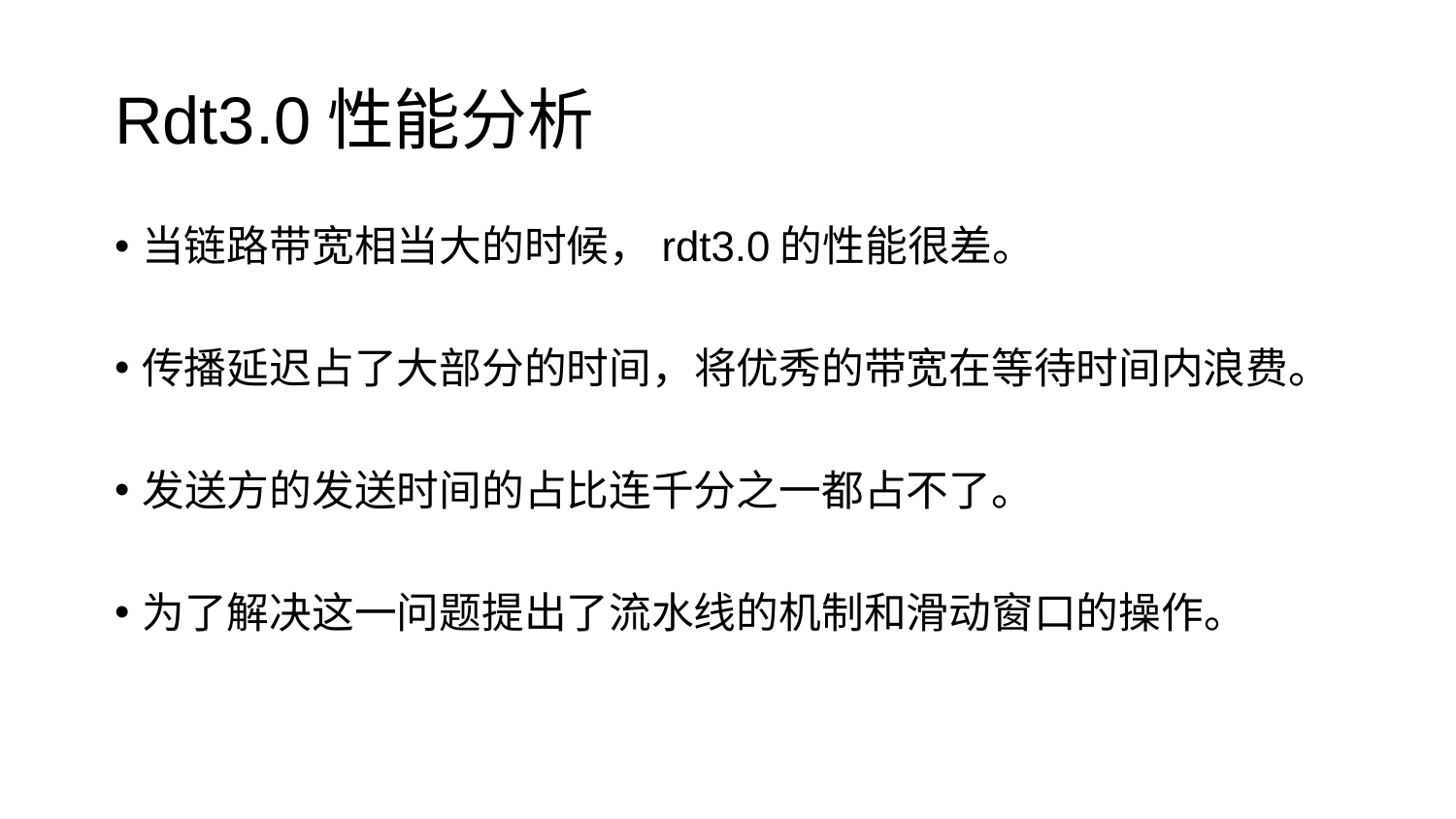

# Rdt3.0性能分析
当链路带宽相当大的时候，rdt3.0的性能很差。

传播延迟占了大部分的时间，将优秀的带宽在等待时间内浪费。

发送方的发送时间的占比连千分之一都占不了。

为了解决这一问题提出了流水线的机制和滑动窗口的操作。